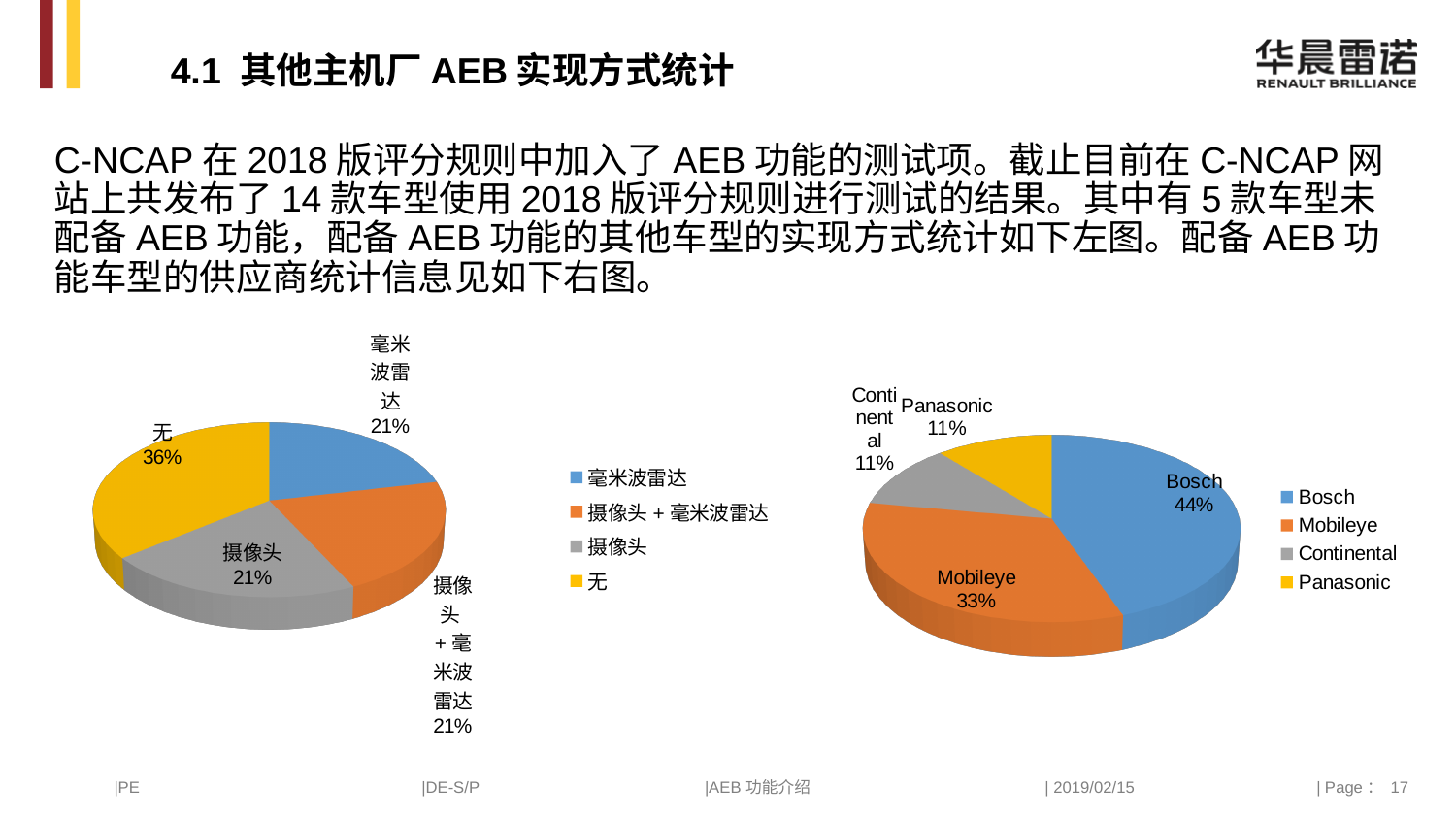

4.1 其他主机厂AEB实现方式统计
C-NCAP在2018版评分规则中加入了AEB功能的测试项。截止目前在C-NCAP网站上共发布了14款车型使用2018版评分规则进行测试的结果。其中有5款车型未配备AEB功能，配备AEB功能的其他车型的实现方式统计如下左图。配备AEB功能车型的供应商统计信息见如下右图。

[unsupported chart]

[unsupported chart]